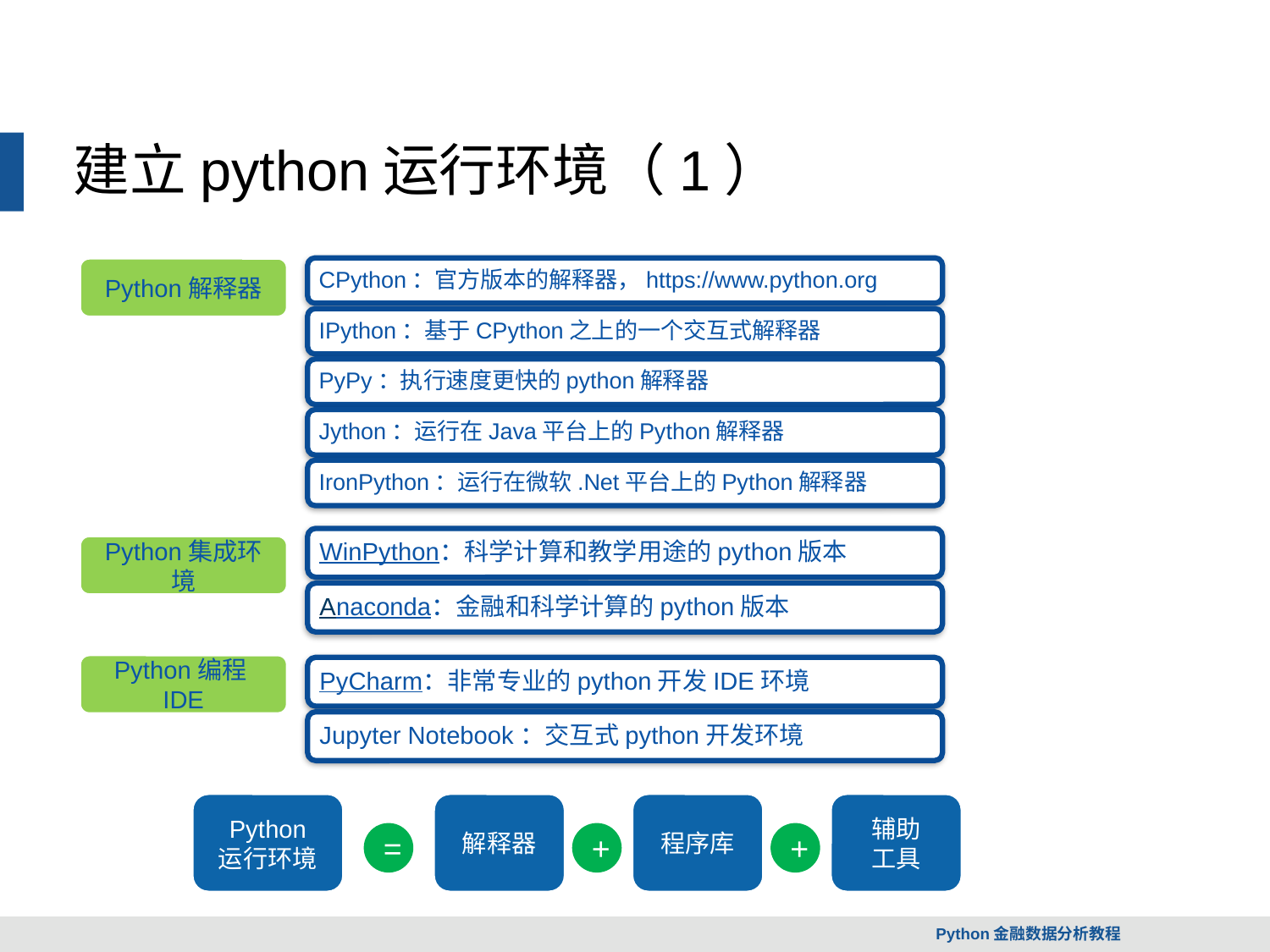

建立python运行环境（1）

Python解释器
CPython：官方版本的解释器，https://www.python.org
IPython：基于CPython之上的一个交互式解释器
PyPy：执行速度更快的python解释器
Jython：运行在Java平台上的Python解释器
IronPython：运行在微软.Net平台上的Python解释器
WinPython：科学计算和教学用途的python版本
Anaconda：金融和科学计算的python版本
Python集成环境
Python编程IDE
PyCharm：非常专业的python开发IDE环境
Jupyter Notebook：交互式python开发环境
Python
运行环境
解释器
程序库
辅助
工具
=
+
+
Python金融数据分析教程